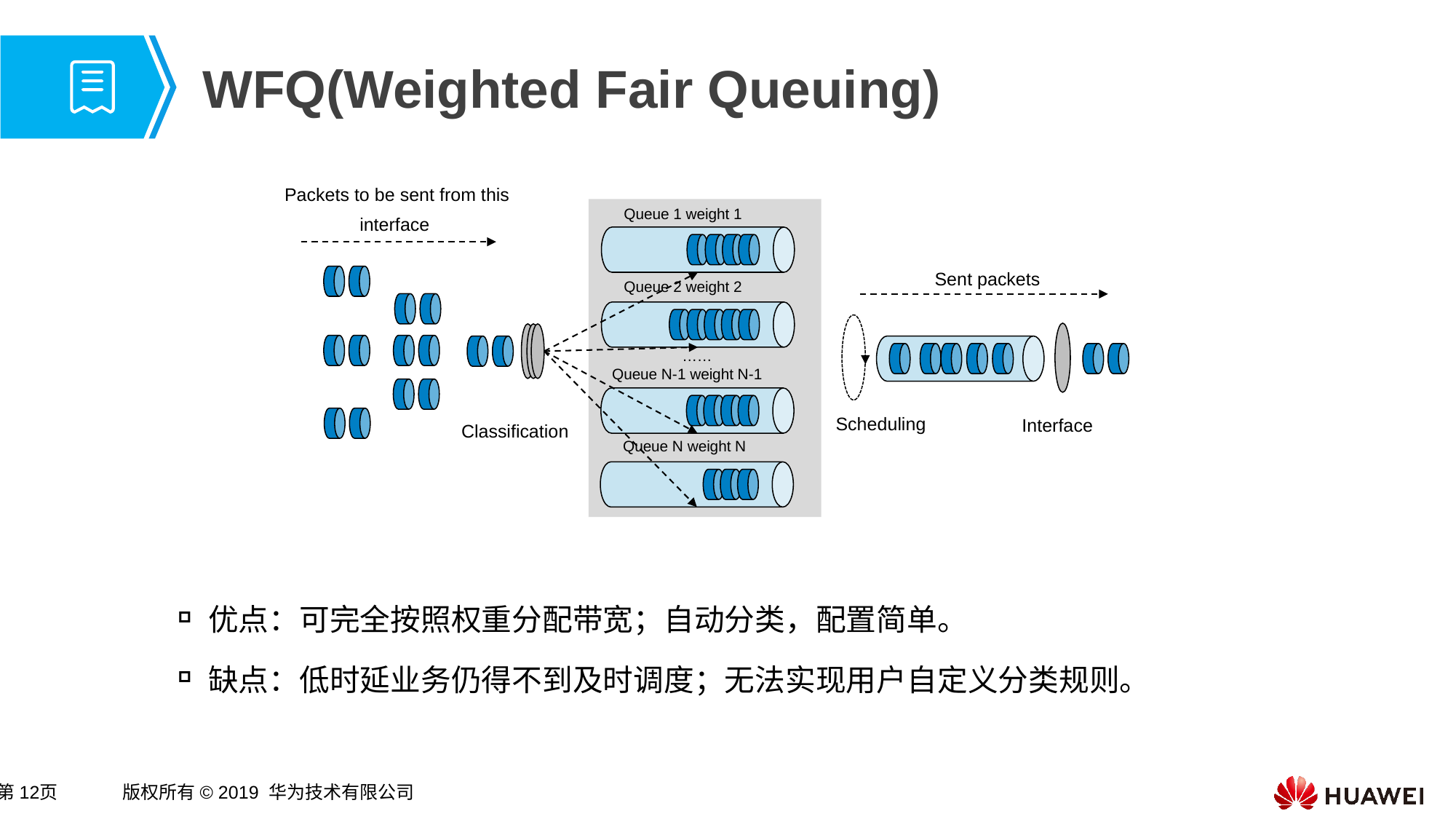

# WFQ(Weighted Fair Queuing)
Packets to be sent from this interface

Queue 1 weight 1

Sent packets

Queue 2 weight 2

……
Queue N-1 weight N-1

Scheduling
Interface
Classification

Queue N weight N

优点：可完全按照权重分配带宽；自动分类，配置简单。
缺点：低时延业务仍得不到及时调度；无法实现用户自定义分类规则。